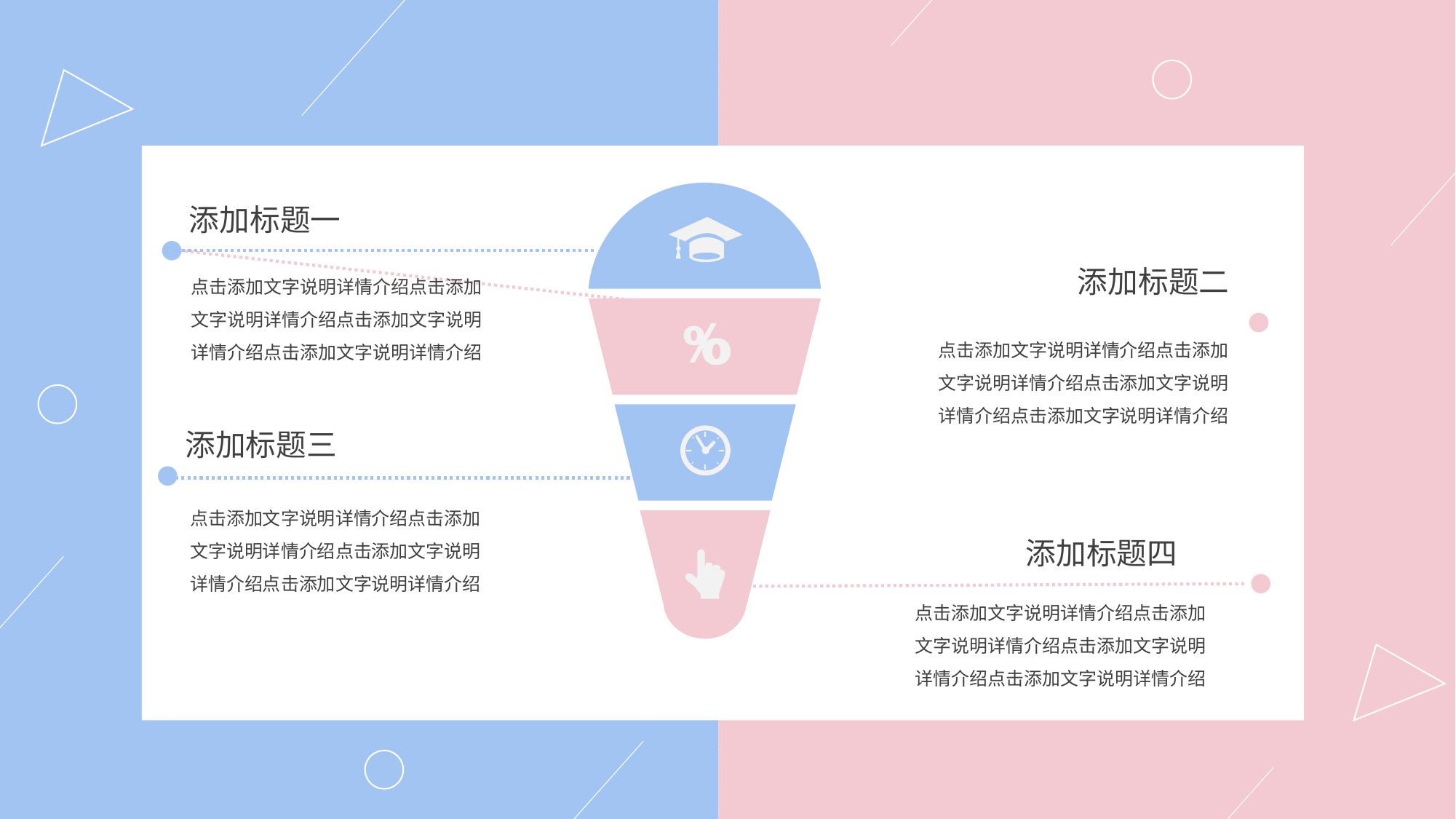

添加标题一

添加标题二
点击添加文字说明详情介绍点击添加文字说明详情介绍点击添加文字说明详情介绍点击添加文字说明详情介绍

点击添加文字说明详情介绍点击添加文字说明详情介绍点击添加文字说明详情介绍点击添加文字说明详情介绍

添加标题三

点击添加文字说明详情介绍点击添加文字说明详情介绍点击添加文字说明详情介绍点击添加文字说明详情介绍

添加标题四

点击添加文字说明详情介绍点击添加文字说明详情介绍点击添加文字说明详情介绍点击添加文字说明详情介绍